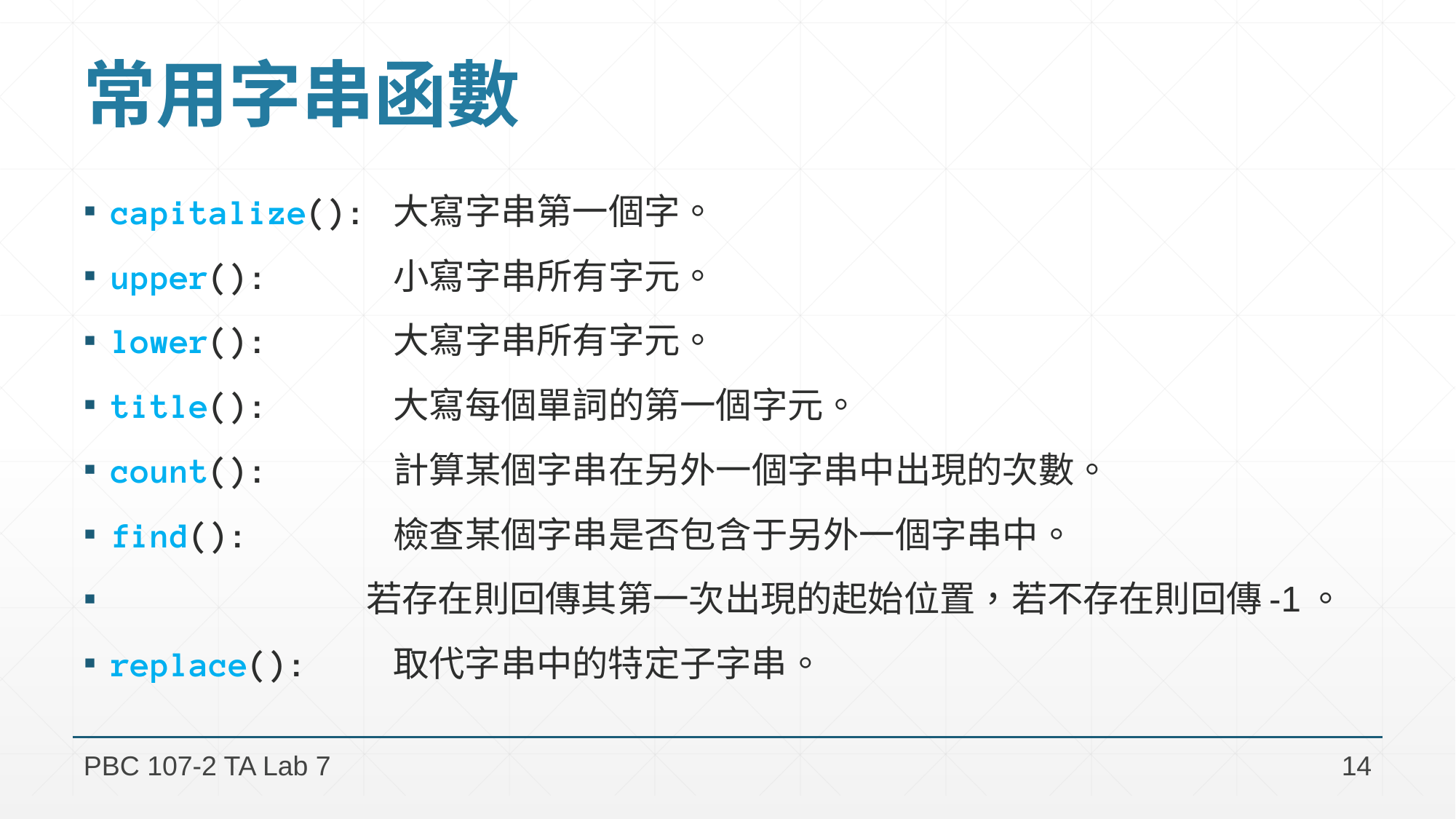

# 常用字串函數
capitalize(): 大寫字串第一個字。
upper():      小寫字串所有字元。
lower():      大寫字串所有字元。
title():      大寫每個單詞的第一個字元。
count():      計算某個字串在另外一個字串中出現的次數。
find():       檢查某個字串是否包含于另外一個字串中。
                               若存在則回傳其第一次出現的起始位置，若不存在則回傳-1。
replace():    取代字串中的特定子字串。

PBC 107-2 TA Lab 7
14